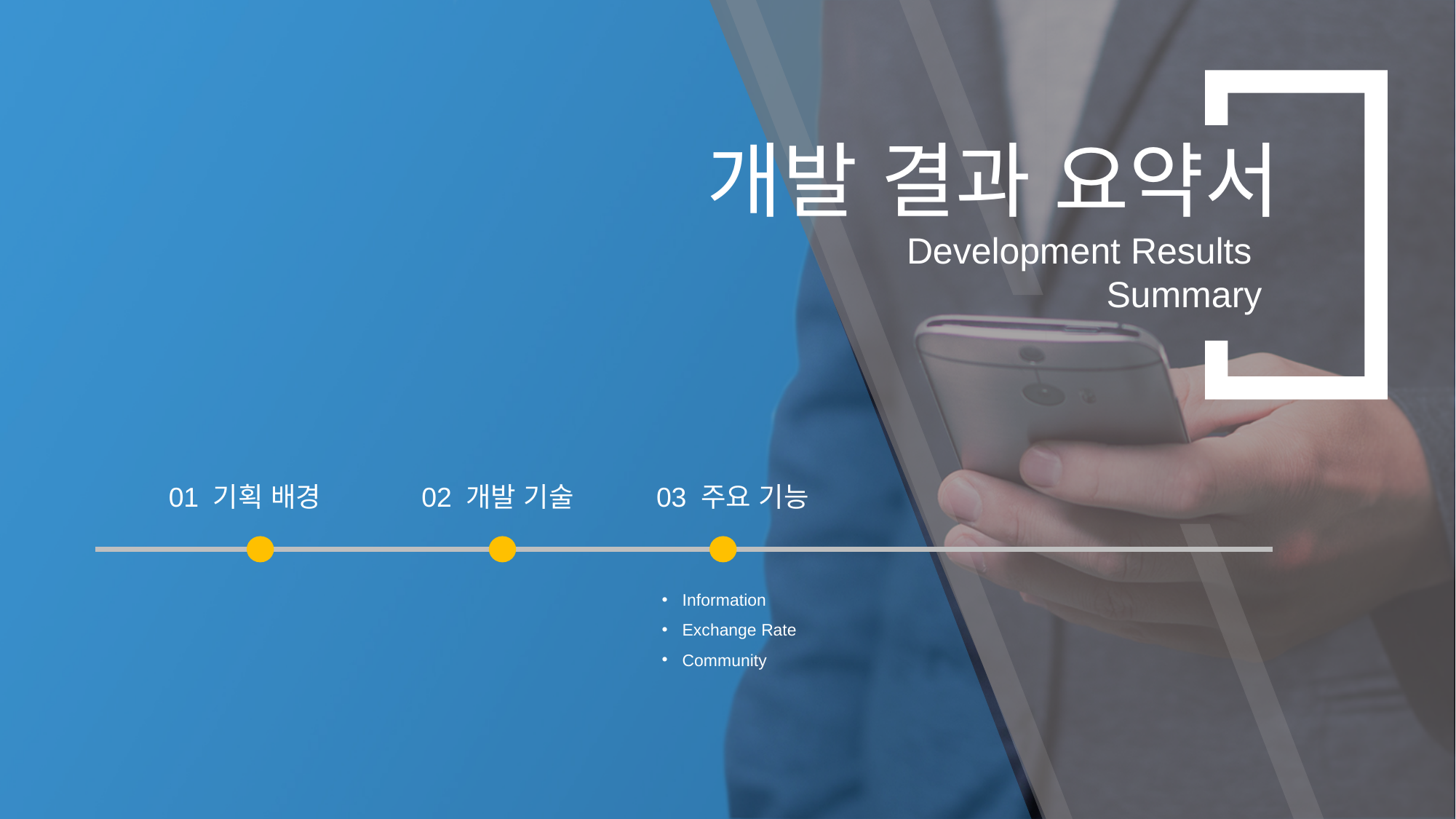

개발 결과 요약서
Development Results
Summary
01 기획 배경
02 개발 기술
03 주요 기능

Information
Exchange Rate
Community